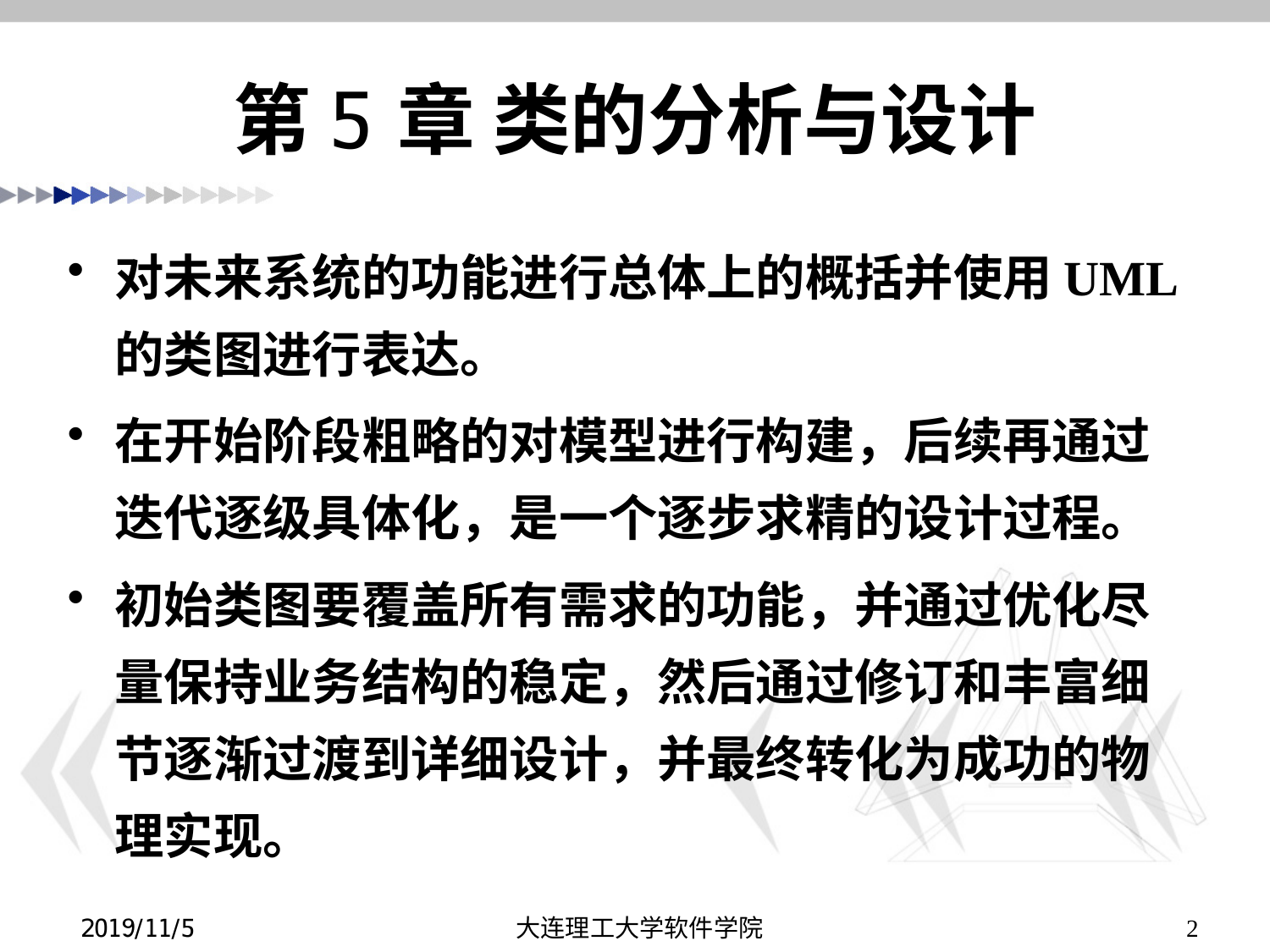

# 第5章 类的分析与设计
对未来系统的功能进行总体上的概括并使用UML的类图进行表达。
在开始阶段粗略的对模型进行构建，后续再通过迭代逐级具体化，是一个逐步求精的设计过程。
初始类图要覆盖所有需求的功能，并通过优化尽量保持业务结构的稳定，然后通过修订和丰富细节逐渐过渡到详细设计，并最终转化为成功的物理实现。
2019/11/5
大连理工大学软件学院
2